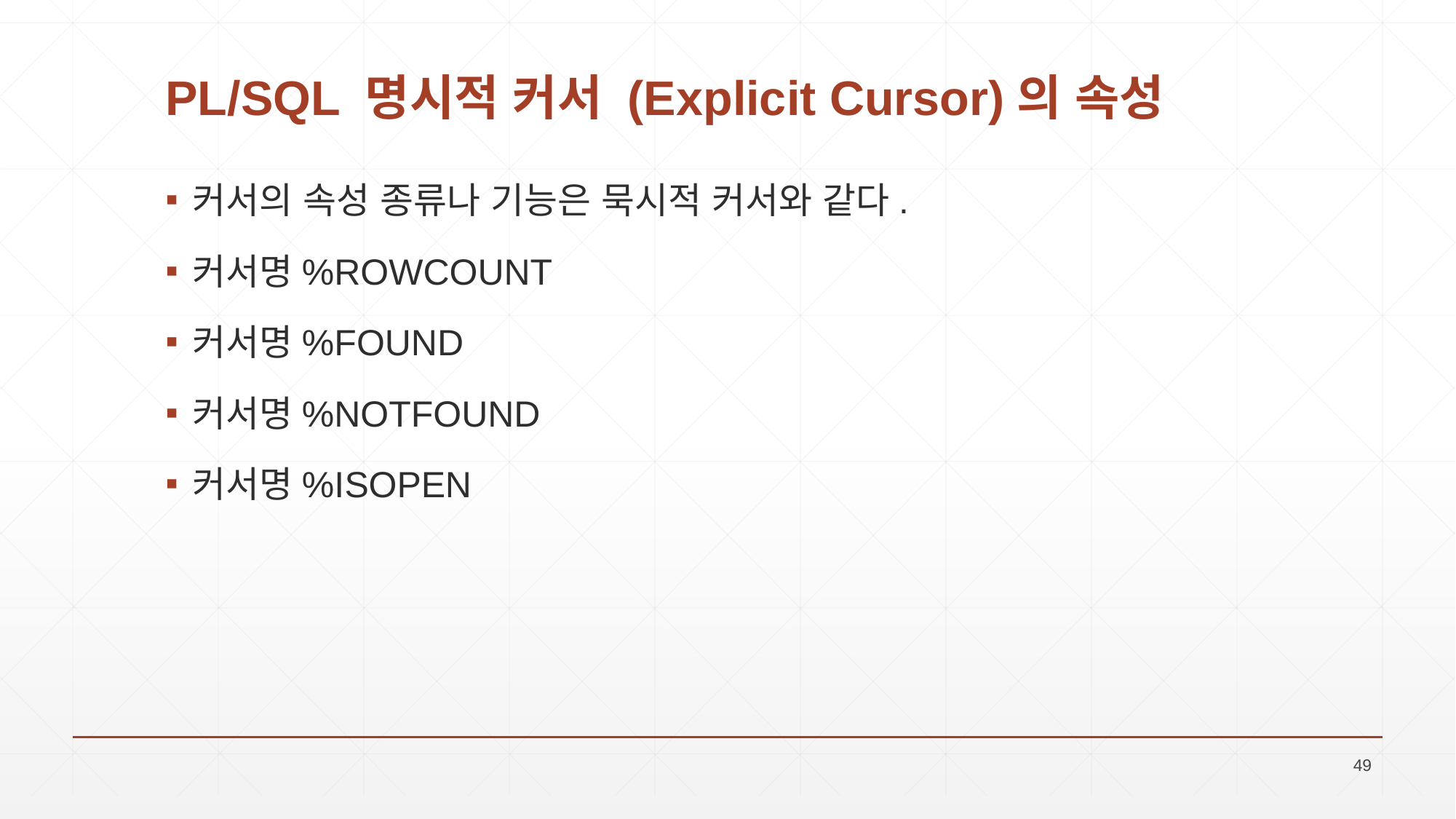

# PL/SQL 명시적 커서 (Explicit Cursor)의 속성
커서의 속성 종류나 기능은 묵시적 커서와 같다.
커서명%ROWCOUNT
커서명%FOUND
커서명%NOTFOUND
커서명%ISOPEN

49